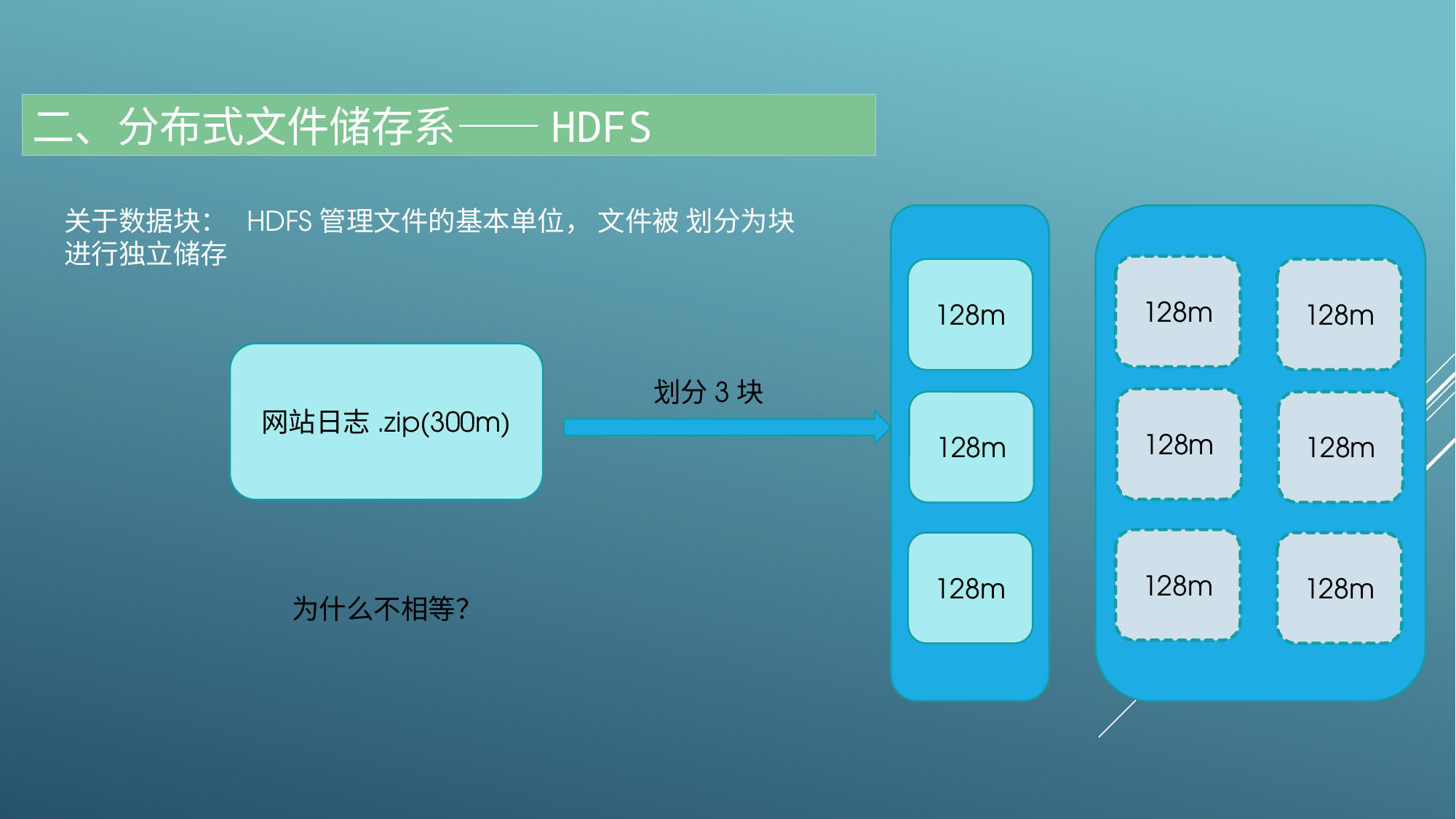

二、分布式文件储存系——HDFS
关于数据块：  HDFS管理文件的基本单位， 文件被 划分为块进行独立储存

128m
128m
128m
网站日志.zip(300m)
划分3块
128m
128m
128m

128m
128m
128m
为什么不相等？